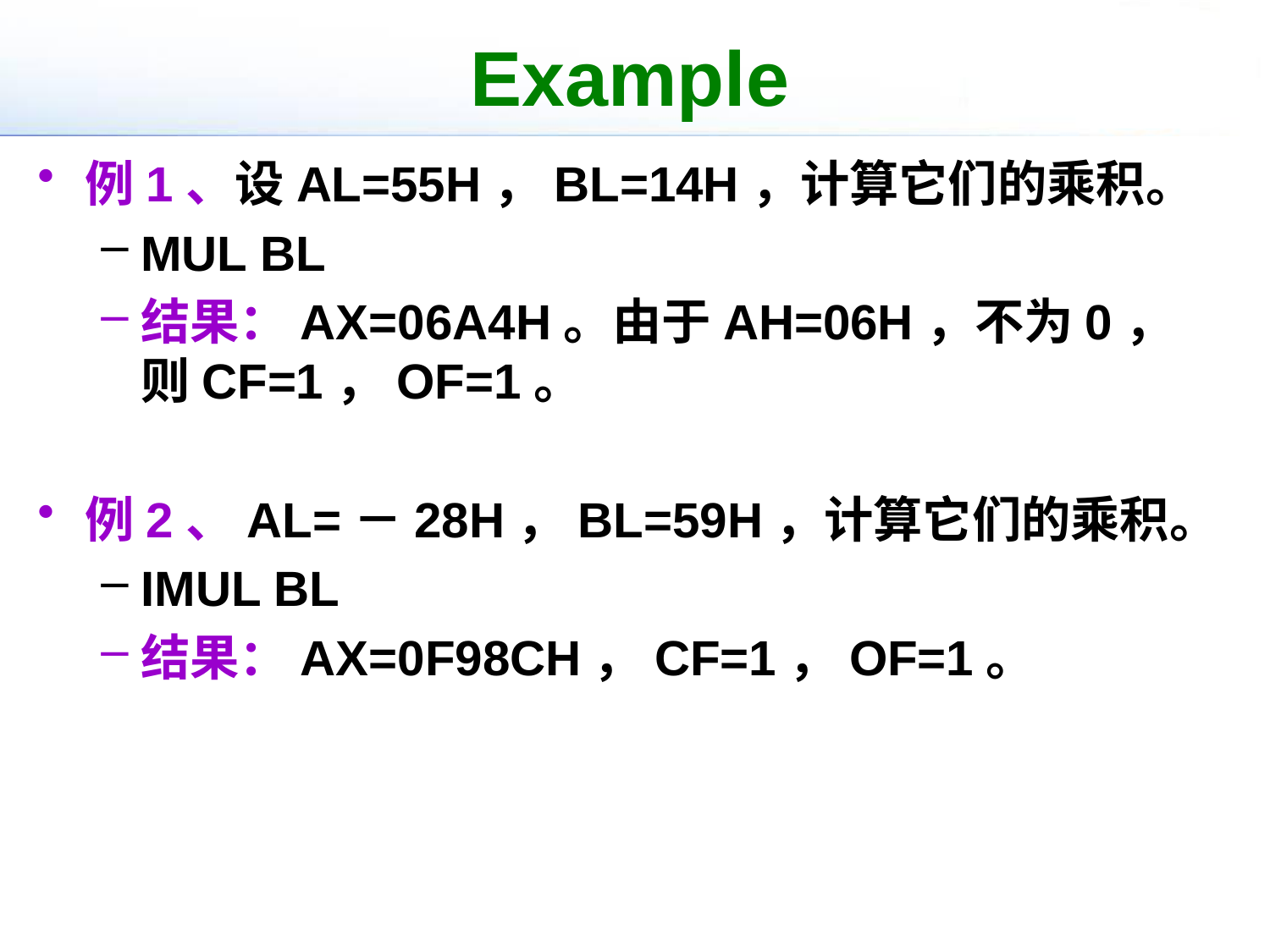

# Example
例1、设AL=55H，BL=14H，计算它们的乘积。
MUL BL
结果：AX=06A4H。由于AH=06H，不为0，则CF=1，OF=1。

例2、AL=－28H，BL=59H，计算它们的乘积。
IMUL BL
结果：AX=0F98CH，CF=1，OF=1。